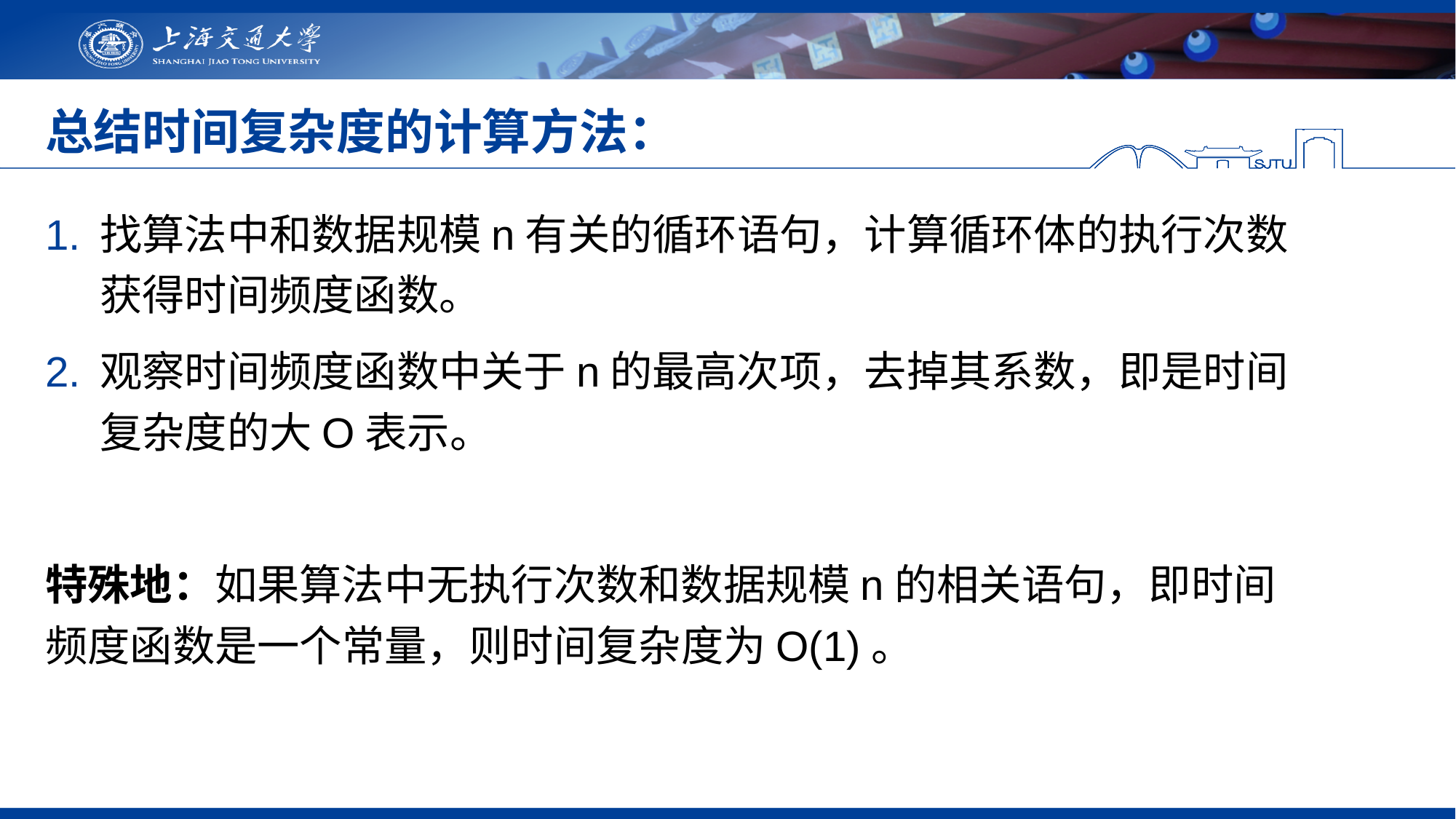

# 总结时间复杂度的计算方法：
找算法中和数据规模n有关的循环语句，计算循环体的执行次数获得时间频度函数。
观察时间频度函数中关于n的最高次项，去掉其系数，即是时间复杂度的大O表示。

特殊地：如果算法中无执行次数和数据规模n的相关语句，即时间频度函数是一个常量，则时间复杂度为O(1)。